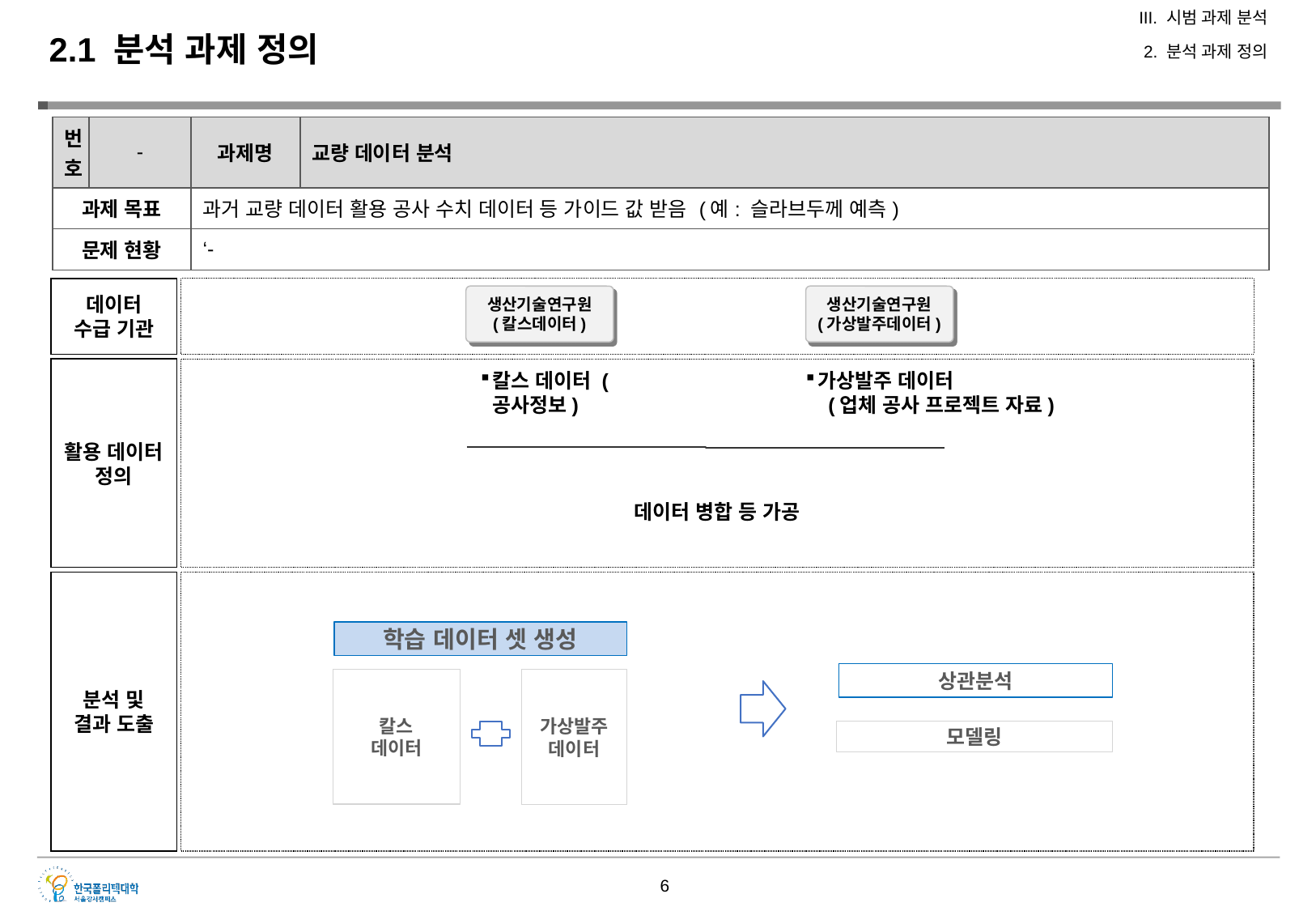

III. 시범 과제 분석
# 2.1 분석 과제 정의
2. 분석 과제 정의

| 번호 | - | 과제명 | 교량 데이터 분석 |
| --- | --- | --- | --- |
| 과제 목표 |  | 과거 교량 데이터 활용 공사 수치 데이터 등 가이드 값 받음 (예: 슬라브두께 예측) |  |
| 문제 현황 |  | ‘- |  |
분석 각 단계에ㅌㅌㅌㅌㅌ 분석할 항목을 설정하여 해당 항목에 대한 세부 내용이 파악되도록 함
데이터
수급 기관

생산기술연구원
(칼스데이터)
생산기술연구원
(가상발주데이터)
활용 데이터
정의

칼스 데이터 (공사정보)
가상발주 데이터
 (업체 공사 프로젝트 자료)
데이터 병합 등 가공
분석 및
결과 도출

학습 데이터 셋 생성
상관분석
칼스
데이터
가상발주
데이터

모델링